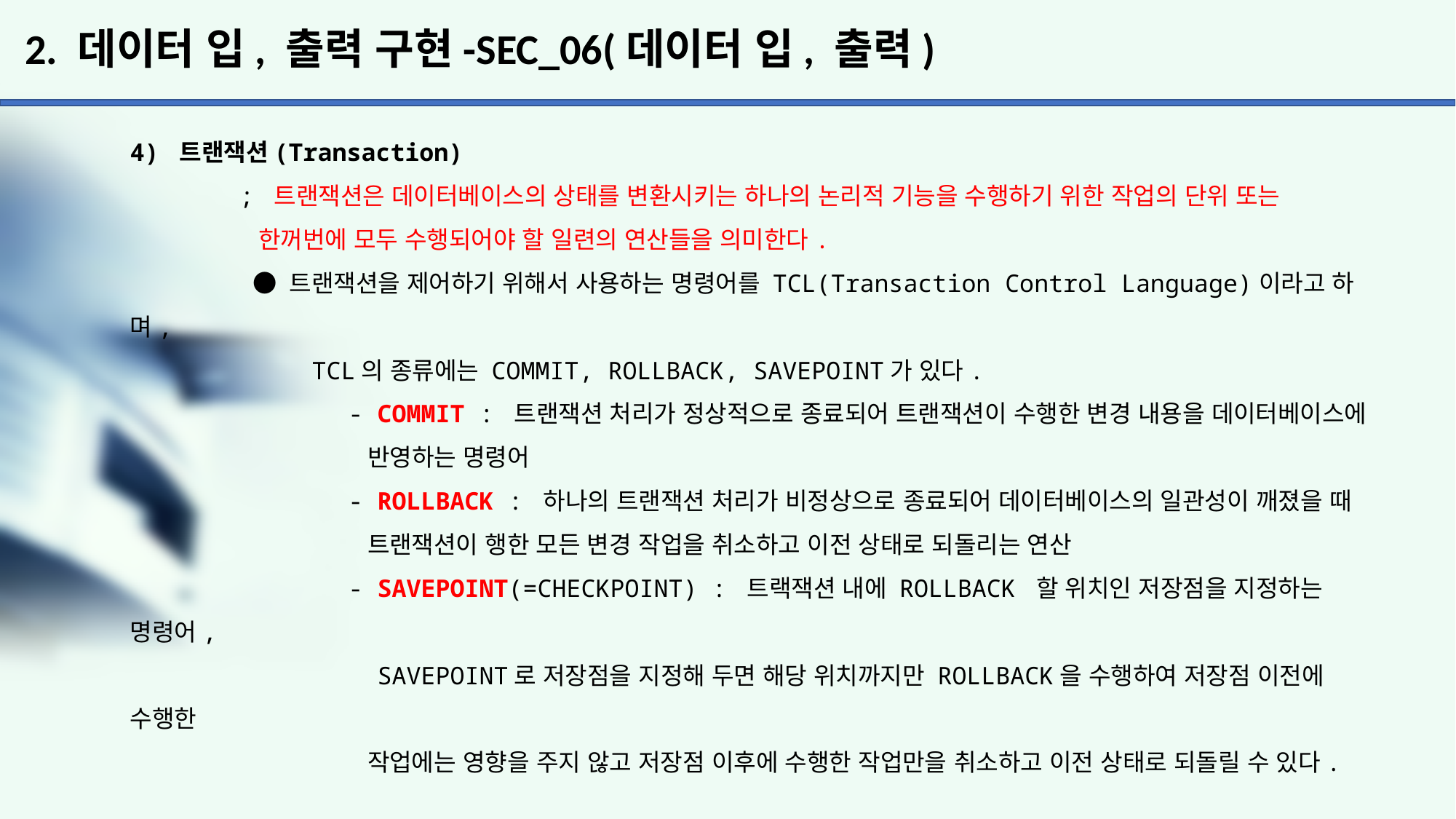

# 2. 데이터 입, 출력 구현-SEC_06(데이터 입, 출력)
4) 트랜잭션(Transaction)
	; 트랜잭션은 데이터베이스의 상태를 변환시키는 하나의 논리적 기능을 수행하기 위한 작업의 단위 또는
	  한꺼번에 모두 수행되어야 할 일련의 연산들을 의미한다.
	  ● 트랜잭션을 제어하기 위해서 사용하는 명령어를 TCL(Transaction Control Language)이라고 하며,
	     TCL의 종류에는 COMMIT, ROLLBACK, SAVEPOINT가 있다.
		- COMMIT : 트랜잭션 처리가 정상적으로 종료되어 트랜잭션이 수행한 변경 내용을 데이터베이스에
		  반영하는 명령어
		- ROLLBACK : 하나의 트랜잭션 처리가 비정상으로 종료되어 데이터베이스의 일관성이 깨졌을 때
		  트랜잭션이 행한 모든 변경 작업을 취소하고 이전 상태로 되돌리는 연산
		- SAVEPOINT(=CHECKPOINT) : 트랙잭션 내에 ROLLBACK 할 위치인 저장점을 지정하는 명령어,
		  SAVEPOINT로 저장점을 지정해 두면 해당 위치까지만 ROLLBACK을 수행하여 저장점 이전에 수행한
		  작업에는 영향을 주지 않고 저장점 이후에 수행한 작업만을 취소하고 이전 상태로 되돌릴 수 있다.